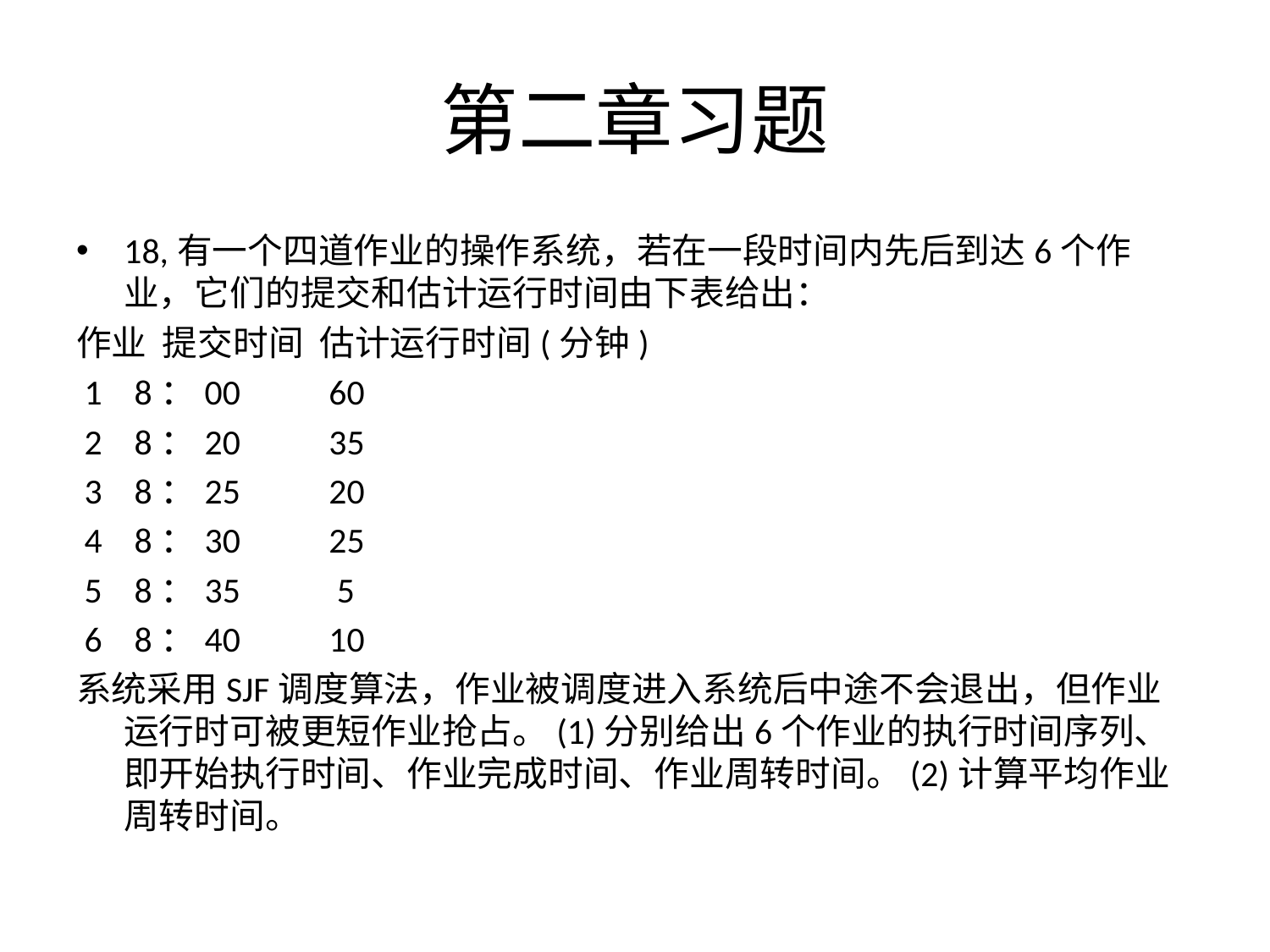

# 第二章习题
18,有一个四道作业的操作系统，若在一段时间内先后到达6个作业，它们的提交和估计运行时间由下表给出：
作业  提交时间  估计运行时间(分钟)
 1    8：00           60
 2    8：20           35
 3    8：25           20
 4    8：30           25
 5    8：35            5
 6    8：40           10
系统采用SJF调度算法，作业被调度进入系统后中途不会退出，但作业运行时可被更短作业抢占。(1)分别给出6个作业的执行时间序列、即开始执行时间、作业完成时间、作业周转时间。(2)计算平均作业周转时间。